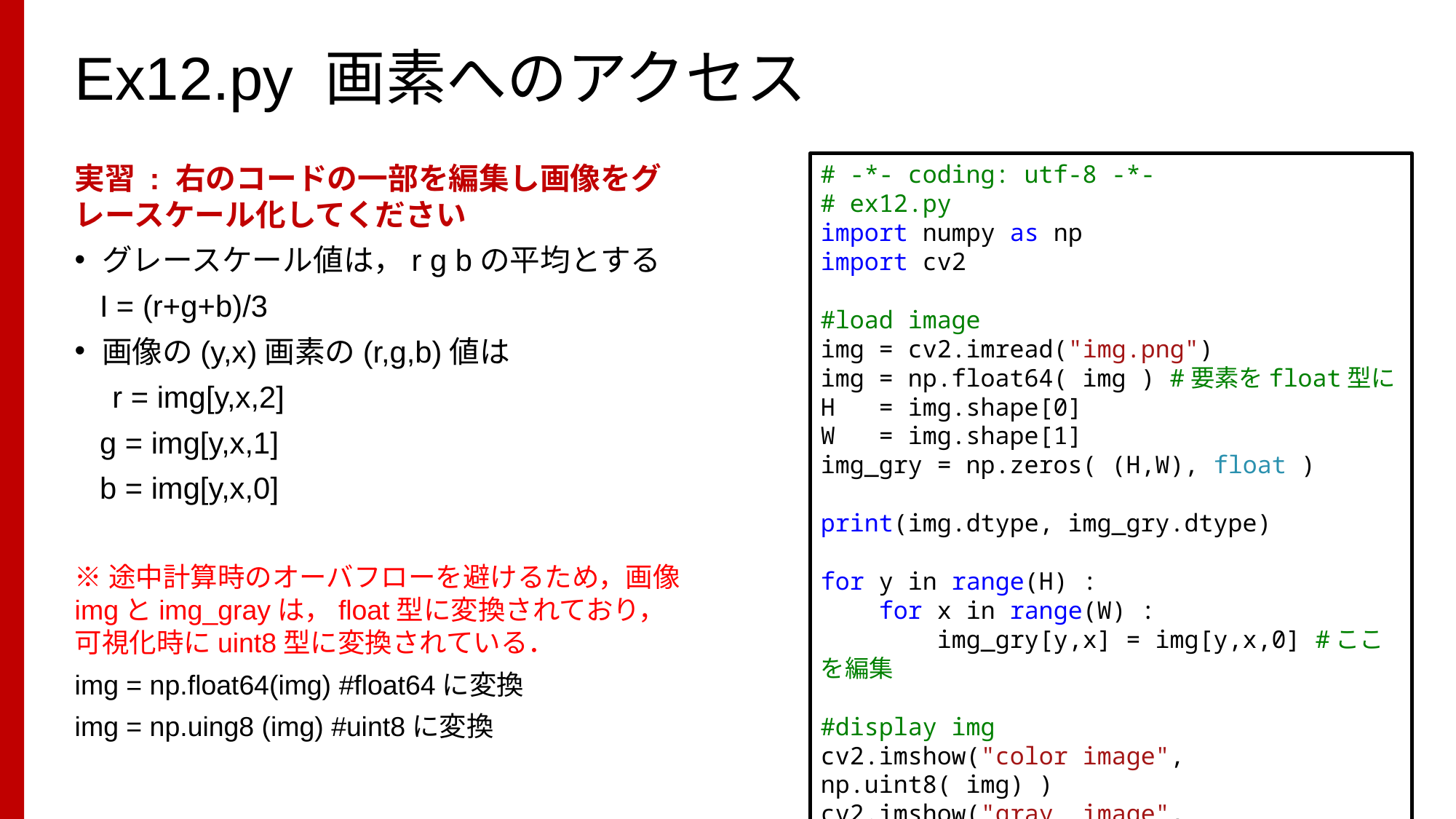

# Ex12.py 画素へのアクセス
実習 : 右のコードの一部を編集し画像をグレースケール化してください
グレースケール値は，r g bの平均とする
   I = (r+g+b)/3
画像の(y,x)画素の(r,g,b)値は
　r = img[y,x,2]
   g = img[y,x,1]
   b = img[y,x,0]

※途中計算時のオーバフローを避けるため，画像 imgとimg_grayは，float型に変換されており，可視化時にuint8型に変換されている．
img = np.float64(img) #float64に変換
img = np.uing8 (img) #uint8に変換

# -*- coding: utf-8 -*-
# ex12.py
import numpy as np
import cv2

#load image
img = cv2.imread("img.png")
img = np.float64( img ) #要素をfloat型に
H   = img.shape[0]
W   = img.shape[1]
img_gry = np.zeros( (H,W), float )

print(img.dtype, img_gry.dtype)

for y in range(H) :
    for x in range(W) :
        img_gry[y,x] = img[y,x,0] #ここを編集

#display img
cv2.imshow("color image", np.uint8( img) )
cv2.imshow("gray  image", np.uint8( img_gry) )
cv2.waitKey()